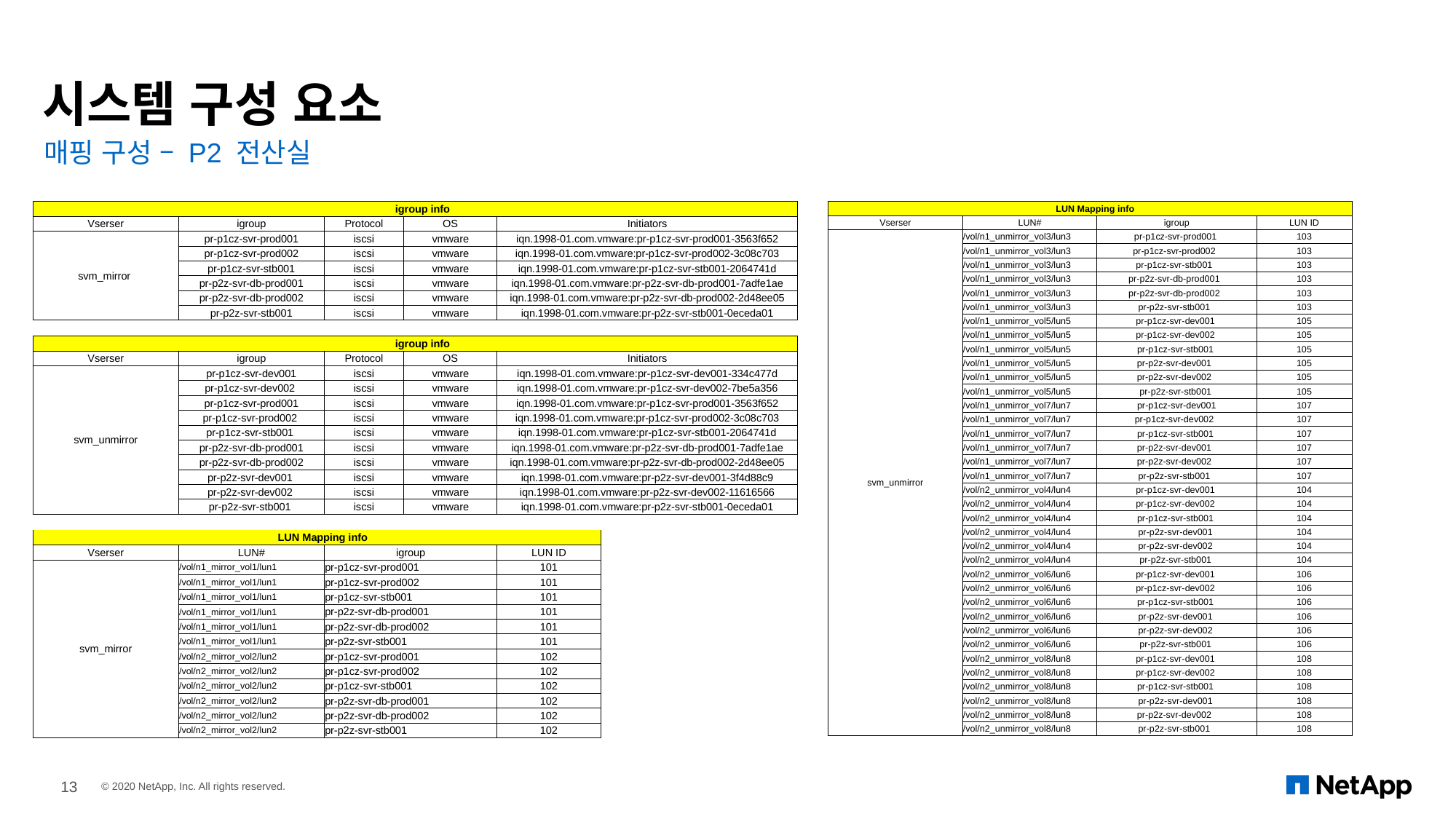

# 시스템 구성 요소
매핑 구성 – P2 전산실
| igroup info |  |  |  |  |  |  |
| --- | --- | --- | --- | --- | --- | --- |
| Vserser | igroup | Protocol | OS | Initiators |  |  |
| svm\_mirror | pr-p1cz-svr-prod001 | iscsi | vmware | iqn.1998-01.com.vmware:pr-p1cz-svr-prod001-3563f652 |  |  |
|  | pr-p1cz-svr-prod002 | iscsi | vmware | iqn.1998-01.com.vmware:pr-p1cz-svr-prod002-3c08c703 |  |  |
|  | pr-p1cz-svr-stb001 | iscsi | vmware | iqn.1998-01.com.vmware:pr-p1cz-svr-stb001-2064741d |  |  |
|  | pr-p2z-svr-db-prod001 | iscsi | vmware | iqn.1998-01.com.vmware:pr-p2z-svr-db-prod001-7adfe1ae |  |  |
|  | pr-p2z-svr-db-prod002 | iscsi | vmware | iqn.1998-01.com.vmware:pr-p2z-svr-db-prod002-2d48ee05 |  |  |
|  | pr-p2z-svr-stb001 | iscsi | vmware | iqn.1998-01.com.vmware:pr-p2z-svr-stb001-0eceda01 |  |  |
|  |  |  |  |  |  |  |
| igroup info |  |  |  |  |  |  |
| Vserser | igroup | Protocol | OS | Initiators |  |  |
| svm\_unmirror | pr-p1cz-svr-dev001 | iscsi | vmware | iqn.1998-01.com.vmware:pr-p1cz-svr-dev001-334c477d |  |  |
|  | pr-p1cz-svr-dev002 | iscsi | vmware | iqn.1998-01.com.vmware:pr-p1cz-svr-dev002-7be5a356 |  |  |
|  | pr-p1cz-svr-prod001 | iscsi | vmware | iqn.1998-01.com.vmware:pr-p1cz-svr-prod001-3563f652 |  |  |
|  | pr-p1cz-svr-prod002 | iscsi | vmware | iqn.1998-01.com.vmware:pr-p1cz-svr-prod002-3c08c703 |  |  |
|  | pr-p1cz-svr-stb001 | iscsi | vmware | iqn.1998-01.com.vmware:pr-p1cz-svr-stb001-2064741d |  |  |
|  | pr-p2z-svr-db-prod001 | iscsi | vmware | iqn.1998-01.com.vmware:pr-p2z-svr-db-prod001-7adfe1ae |  |  |
|  | pr-p2z-svr-db-prod002 | iscsi | vmware | iqn.1998-01.com.vmware:pr-p2z-svr-db-prod002-2d48ee05 |  |  |
|  | pr-p2z-svr-dev001 | iscsi | vmware | iqn.1998-01.com.vmware:pr-p2z-svr-dev001-3f4d88c9 |  |  |
|  | pr-p2z-svr-dev002 | iscsi | vmware | iqn.1998-01.com.vmware:pr-p2z-svr-dev002-11616566 |  |  |
|  | pr-p2z-svr-stb001 | iscsi | vmware | iqn.1998-01.com.vmware:pr-p2z-svr-stb001-0eceda01 |  |  |
|  |  |  |  |  |  |  |
| LUN Mapping info |  |  |  |  |  |  |
| Vserser | LUN# | igroup |  | LUN ID |  |  |
| svm\_mirror | /vol/n1\_mirror\_vol1/lun1 | pr-p1cz-svr-prod001 |  | 101 |  |  |
|  | /vol/n1\_mirror\_vol1/lun1 | pr-p1cz-svr-prod002 |  | 101 |  |  |
|  | /vol/n1\_mirror\_vol1/lun1 | pr-p1cz-svr-stb001 |  | 101 |  |  |
|  | /vol/n1\_mirror\_vol1/lun1 | pr-p2z-svr-db-prod001 |  | 101 |  |  |
|  | /vol/n1\_mirror\_vol1/lun1 | pr-p2z-svr-db-prod002 |  | 101 |  |  |
|  | /vol/n1\_mirror\_vol1/lun1 | pr-p2z-svr-stb001 |  | 101 |  |  |
|  | /vol/n2\_mirror\_vol2/lun2 | pr-p1cz-svr-prod001 |  | 102 |  |  |
|  | /vol/n2\_mirror\_vol2/lun2 | pr-p1cz-svr-prod002 |  | 102 |  |  |
|  | /vol/n2\_mirror\_vol2/lun2 | pr-p1cz-svr-stb001 |  | 102 |  |  |
|  | /vol/n2\_mirror\_vol2/lun2 | pr-p2z-svr-db-prod001 |  | 102 |  |  |
|  | /vol/n2\_mirror\_vol2/lun2 | pr-p2z-svr-db-prod002 |  | 102 |  |  |
|  | /vol/n2\_mirror\_vol2/lun2 | pr-p2z-svr-stb001 |  | 102 |  |  |
| LUN Mapping info |  |  |  |
| --- | --- | --- | --- |
| Vserser | LUN# | igroup | LUN ID |
| svm\_unmirror | /vol/n1\_unmirror\_vol3/lun3 | pr-p1cz-svr-prod001 | 103 |
|  | /vol/n1\_unmirror\_vol3/lun3 | pr-p1cz-svr-prod002 | 103 |
|  | /vol/n1\_unmirror\_vol3/lun3 | pr-p1cz-svr-stb001 | 103 |
|  | /vol/n1\_unmirror\_vol3/lun3 | pr-p2z-svr-db-prod001 | 103 |
|  | /vol/n1\_unmirror\_vol3/lun3 | pr-p2z-svr-db-prod002 | 103 |
|  | /vol/n1\_unmirror\_vol3/lun3 | pr-p2z-svr-stb001 | 103 |
|  | /vol/n1\_unmirror\_vol5/lun5 | pr-p1cz-svr-dev001 | 105 |
|  | /vol/n1\_unmirror\_vol5/lun5 | pr-p1cz-svr-dev002 | 105 |
|  | /vol/n1\_unmirror\_vol5/lun5 | pr-p1cz-svr-stb001 | 105 |
|  | /vol/n1\_unmirror\_vol5/lun5 | pr-p2z-svr-dev001 | 105 |
|  | /vol/n1\_unmirror\_vol5/lun5 | pr-p2z-svr-dev002 | 105 |
|  | /vol/n1\_unmirror\_vol5/lun5 | pr-p2z-svr-stb001 | 105 |
|  | /vol/n1\_unmirror\_vol7/lun7 | pr-p1cz-svr-dev001 | 107 |
|  | /vol/n1\_unmirror\_vol7/lun7 | pr-p1cz-svr-dev002 | 107 |
|  | /vol/n1\_unmirror\_vol7/lun7 | pr-p1cz-svr-stb001 | 107 |
|  | /vol/n1\_unmirror\_vol7/lun7 | pr-p2z-svr-dev001 | 107 |
|  | /vol/n1\_unmirror\_vol7/lun7 | pr-p2z-svr-dev002 | 107 |
|  | /vol/n1\_unmirror\_vol7/lun7 | pr-p2z-svr-stb001 | 107 |
|  | /vol/n2\_unmirror\_vol4/lun4 | pr-p1cz-svr-dev001 | 104 |
|  | /vol/n2\_unmirror\_vol4/lun4 | pr-p1cz-svr-dev002 | 104 |
|  | /vol/n2\_unmirror\_vol4/lun4 | pr-p1cz-svr-stb001 | 104 |
|  | /vol/n2\_unmirror\_vol4/lun4 | pr-p2z-svr-dev001 | 104 |
|  | /vol/n2\_unmirror\_vol4/lun4 | pr-p2z-svr-dev002 | 104 |
|  | /vol/n2\_unmirror\_vol4/lun4 | pr-p2z-svr-stb001 | 104 |
|  | /vol/n2\_unmirror\_vol6/lun6 | pr-p1cz-svr-dev001 | 106 |
|  | /vol/n2\_unmirror\_vol6/lun6 | pr-p1cz-svr-dev002 | 106 |
|  | /vol/n2\_unmirror\_vol6/lun6 | pr-p1cz-svr-stb001 | 106 |
|  | /vol/n2\_unmirror\_vol6/lun6 | pr-p2z-svr-dev001 | 106 |
|  | /vol/n2\_unmirror\_vol6/lun6 | pr-p2z-svr-dev002 | 106 |
|  | /vol/n2\_unmirror\_vol6/lun6 | pr-p2z-svr-stb001 | 106 |
|  | /vol/n2\_unmirror\_vol8/lun8 | pr-p1cz-svr-dev001 | 108 |
|  | /vol/n2\_unmirror\_vol8/lun8 | pr-p1cz-svr-dev002 | 108 |
|  | /vol/n2\_unmirror\_vol8/lun8 | pr-p1cz-svr-stb001 | 108 |
|  | /vol/n2\_unmirror\_vol8/lun8 | pr-p2z-svr-dev001 | 108 |
|  | /vol/n2\_unmirror\_vol8/lun8 | pr-p2z-svr-dev002 | 108 |
|  | /vol/n2\_unmirror\_vol8/lun8 | pr-p2z-svr-stb001 | 108 |